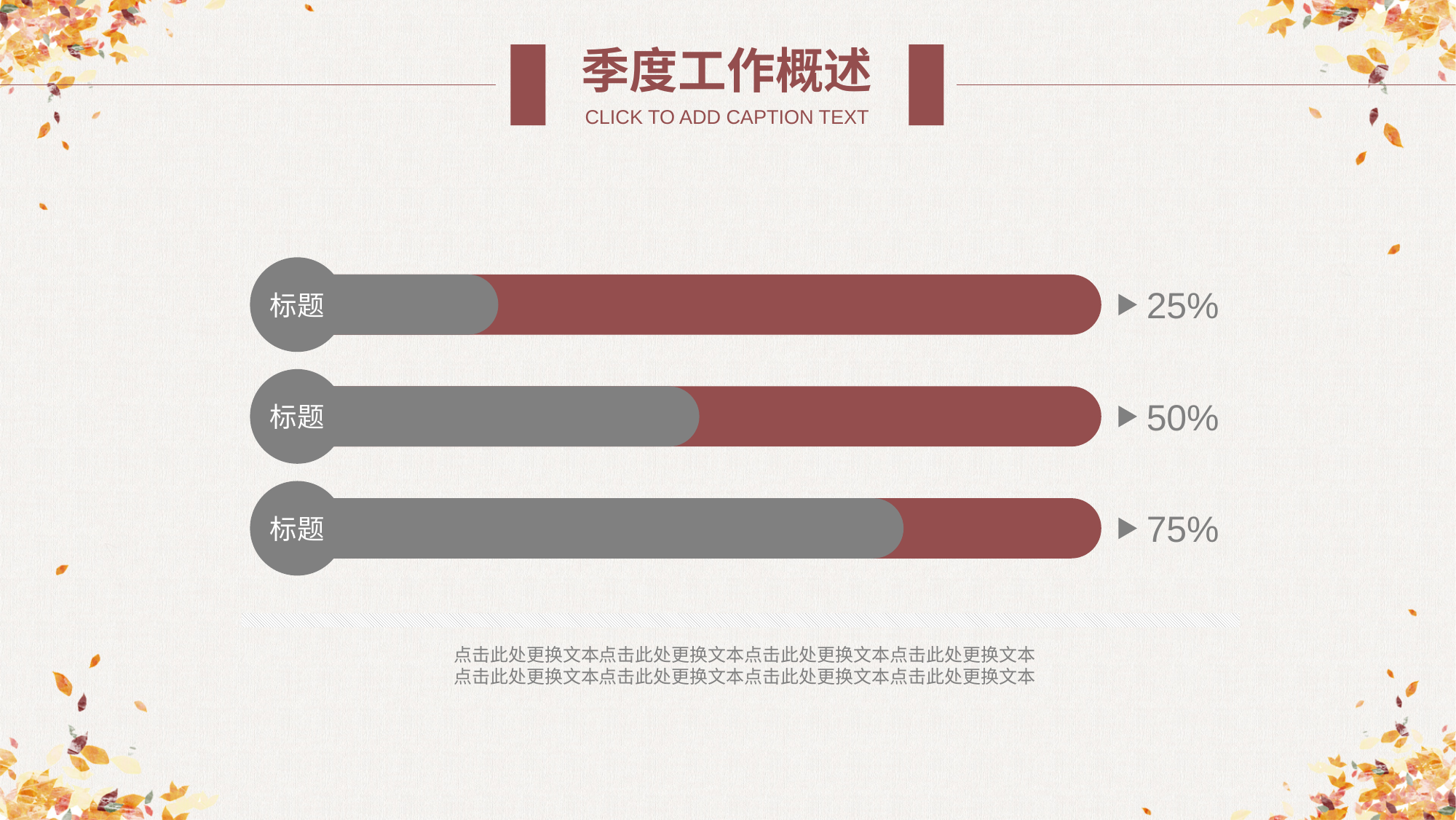

季度工作概述
CLICK TO ADD CAPTION TEXT

标题

25%

标题

50%

标题

75%

点击此处更换文本点击此处更换文本点击此处更换文本点击此处更换文本
点击此处更换文本点击此处更换文本点击此处更换文本点击此处更换文本